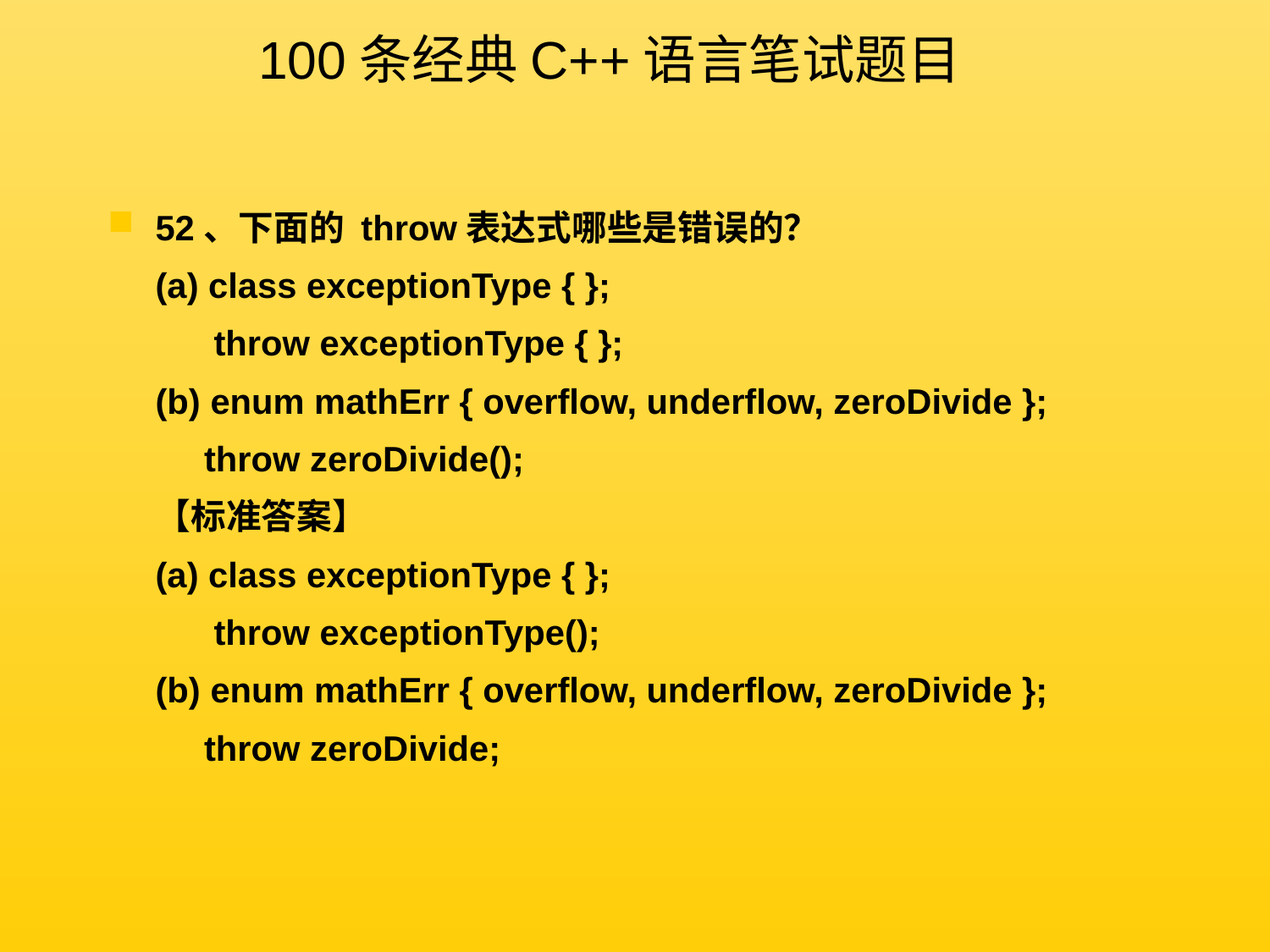

100条经典C++语言笔试题目
52、下面的 throw表达式哪些是错误的？
	(a) class exceptionType { };
	      throw exceptionType { };
	(b) enum mathErr { overflow, underflow, zeroDivide };
	     throw zeroDivide();
	【标准答案】
	(a) class exceptionType { };
	      throw exceptionType();
	(b) enum mathErr { overflow, underflow, zeroDivide };
	     throw zeroDivide;